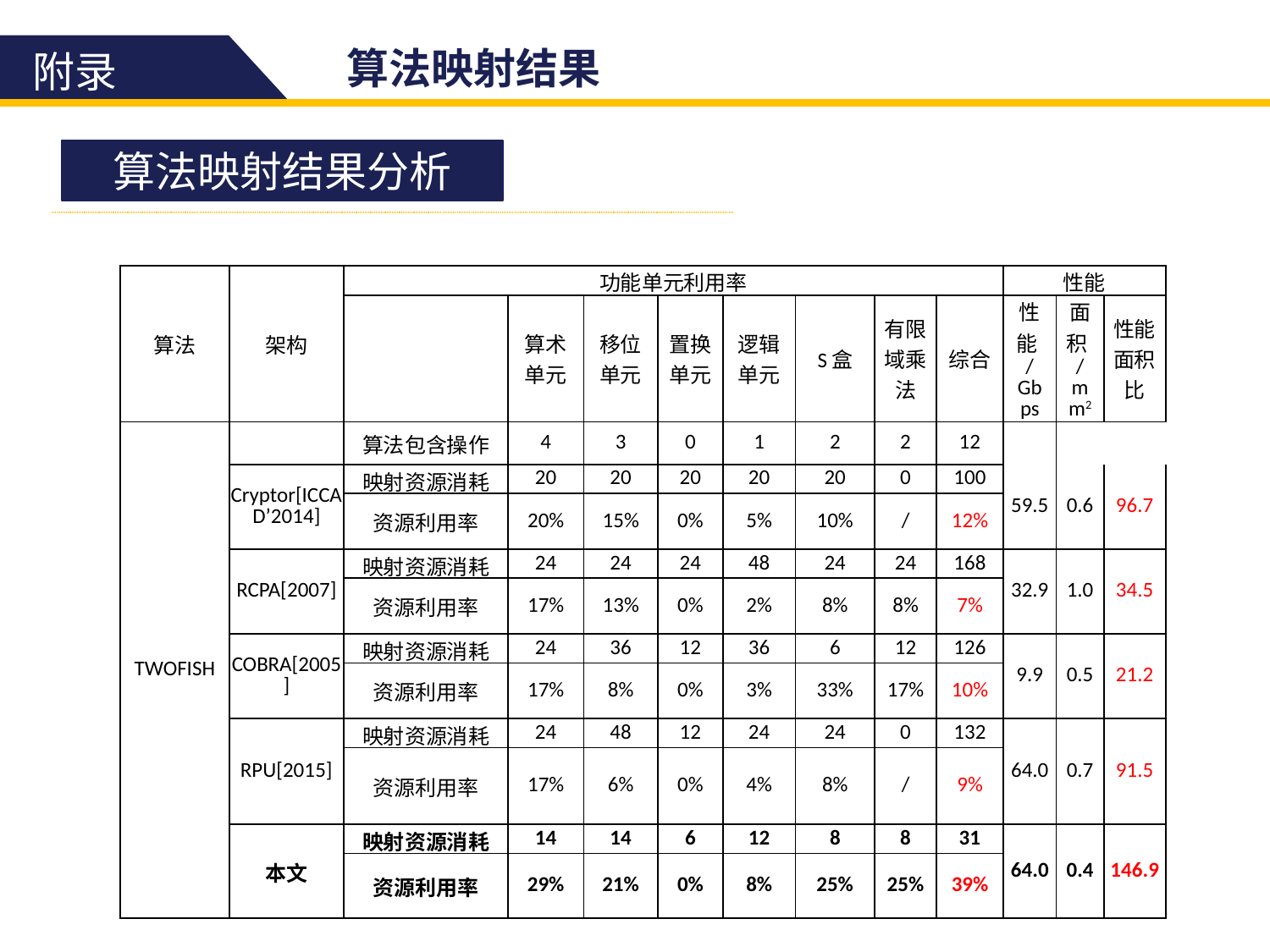

算法映射结果

附录

算法映射结果分析

| 算法 | 架构 | 功能单元利用率 |  |  |  |  |  |  |  | 性能 |  |  |
| --- | --- | --- | --- | --- | --- | --- | --- | --- | --- | --- | --- | --- |
|  |  |  | 算术单元 | 移位单元 | 置换单元 | 逻辑单元 | S盒 | 有限域乘法 | 综合 | 性能/Gbps | 面积/mm2 | 性能面积比 |
| TWOFISH |  | 算法包含操作 | 4 | 3 | 0 | 1 | 2 | 2 | 12 |  |  |  |
|  | Cryptor[ICCAD’2014] | 映射资源消耗 | 20 | 20 | 20 | 20 | 20 | 0 | 100 | 59.5 | 0.6 | 96.7 |
|  |  | 资源利用率 | 20% | 15% | 0% | 5% | 10% | / | 12% |  |  |  |
|  | RCPA[2007] | 映射资源消耗 | 24 | 24 | 24 | 48 | 24 | 24 | 168 | 32.9 | 1.0 | 34.5 |
|  |  | 资源利用率 | 17% | 13% | 0% | 2% | 8% | 8% | 7% |  |  |  |
|  | COBRA[2005] | 映射资源消耗 | 24 | 36 | 12 | 36 | 6 | 12 | 126 | 9.9 | 0.5 | 21.2 |
|  |  | 资源利用率 | 17% | 8% | 0% | 3% | 33% | 17% | 10% |  |  |  |
|  | RPU[2015] | 映射资源消耗 | 24 | 48 | 12 | 24 | 24 | 0 | 132 | 64.0 | 0.7 | 91.5 |
|  |  | 资源利用率 | 17% | 6% | 0% | 4% | 8% | / | 9% |  |  |  |
|  | 本文 | 映射资源消耗 | 14 | 14 | 6 | 12 | 8 | 8 | 31 | 64.0 | 0.4 | 146.9 |
|  |  | 资源利用率 | 29% | 21% | 0% | 8% | 25% | 25% | 39% |  |  |  |